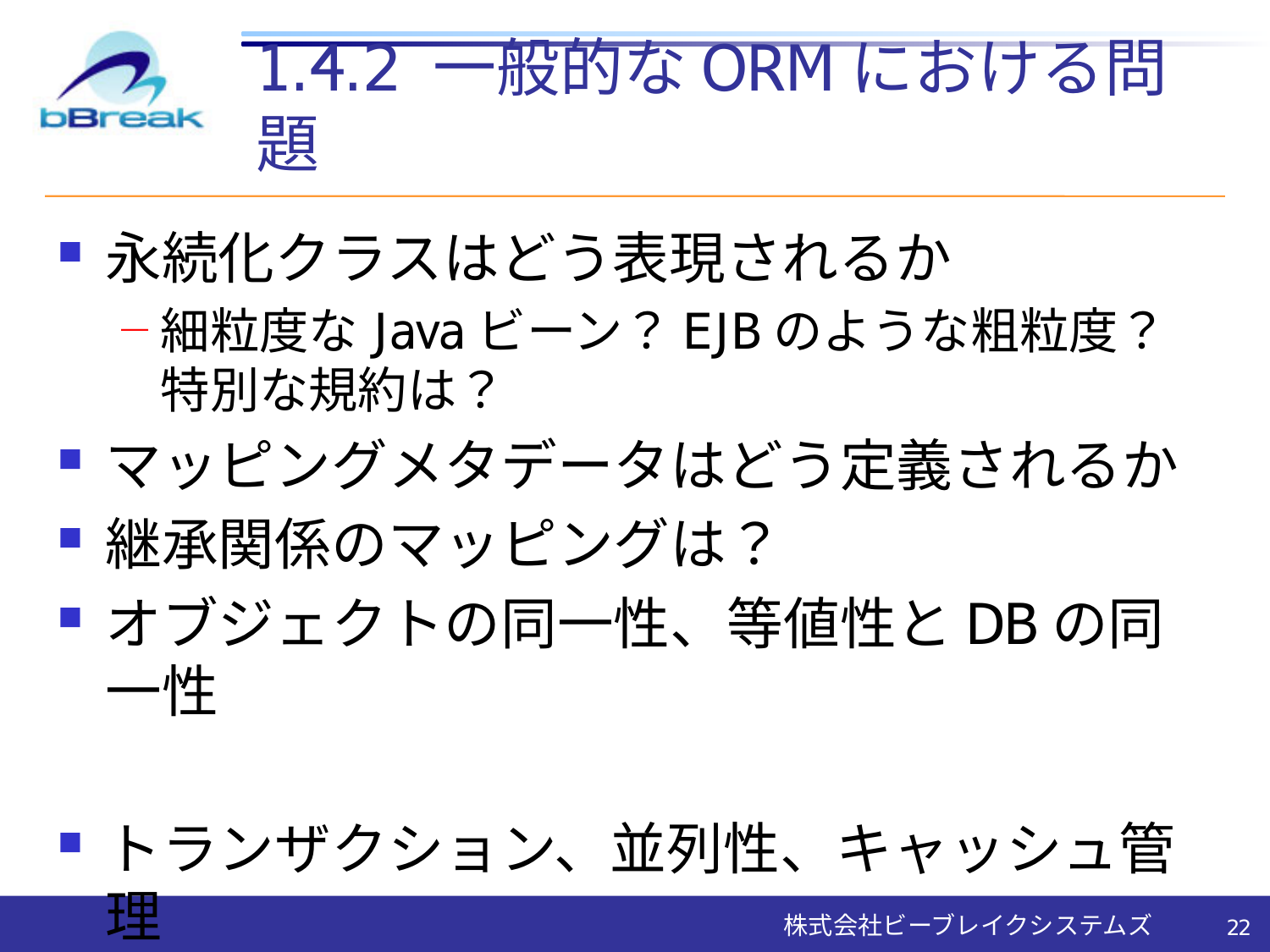

# 1.4.2 一般的なORMにおける問題
永続化クラスはどう表現されるか
細粒度なJavaビーン？EJBのような粗粒度？特別な規約は？
マッピングメタデータはどう定義されるか
継承関係のマッピングは？
オブジェクトの同一性、等値性とDBの同一性

トランザクション、並列性、キャッシュ管理